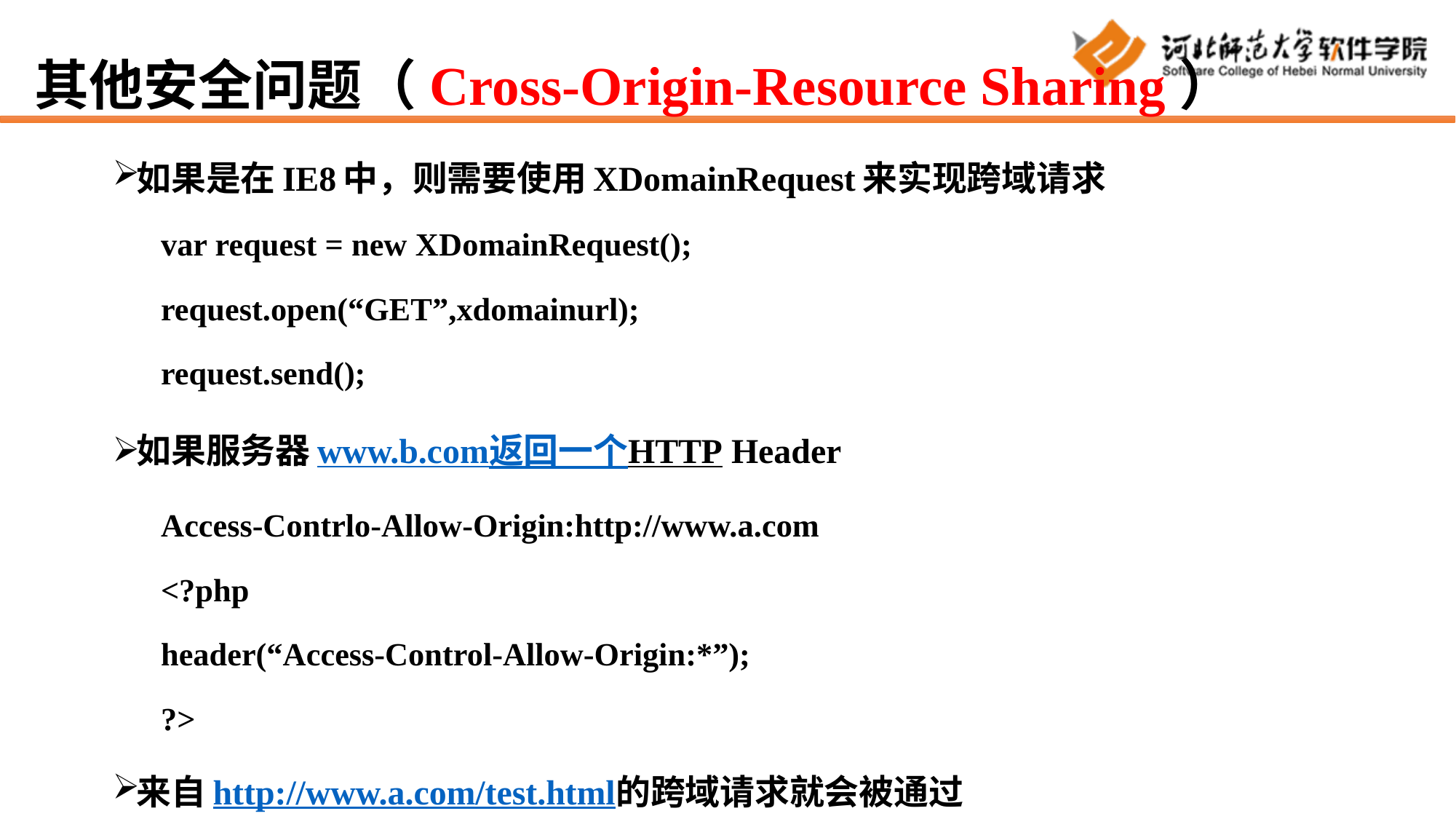

其他安全问题（Cross-Origin-Resource Sharing）
如果是在IE8中，则需要使用XDomainRequest来实现跨域请求
var request = new XDomainRequest();
request.open(“GET”,xdomainurl);
request.send();
如果服务器www.b.com返回一个HTTP Header
Access-Contrlo-Allow-Origin:http://www.a.com
<?php
	header(“Access-Control-Allow-Origin:*”);
?>
来自http://www.a.com/test.html的跨域请求就会被通过